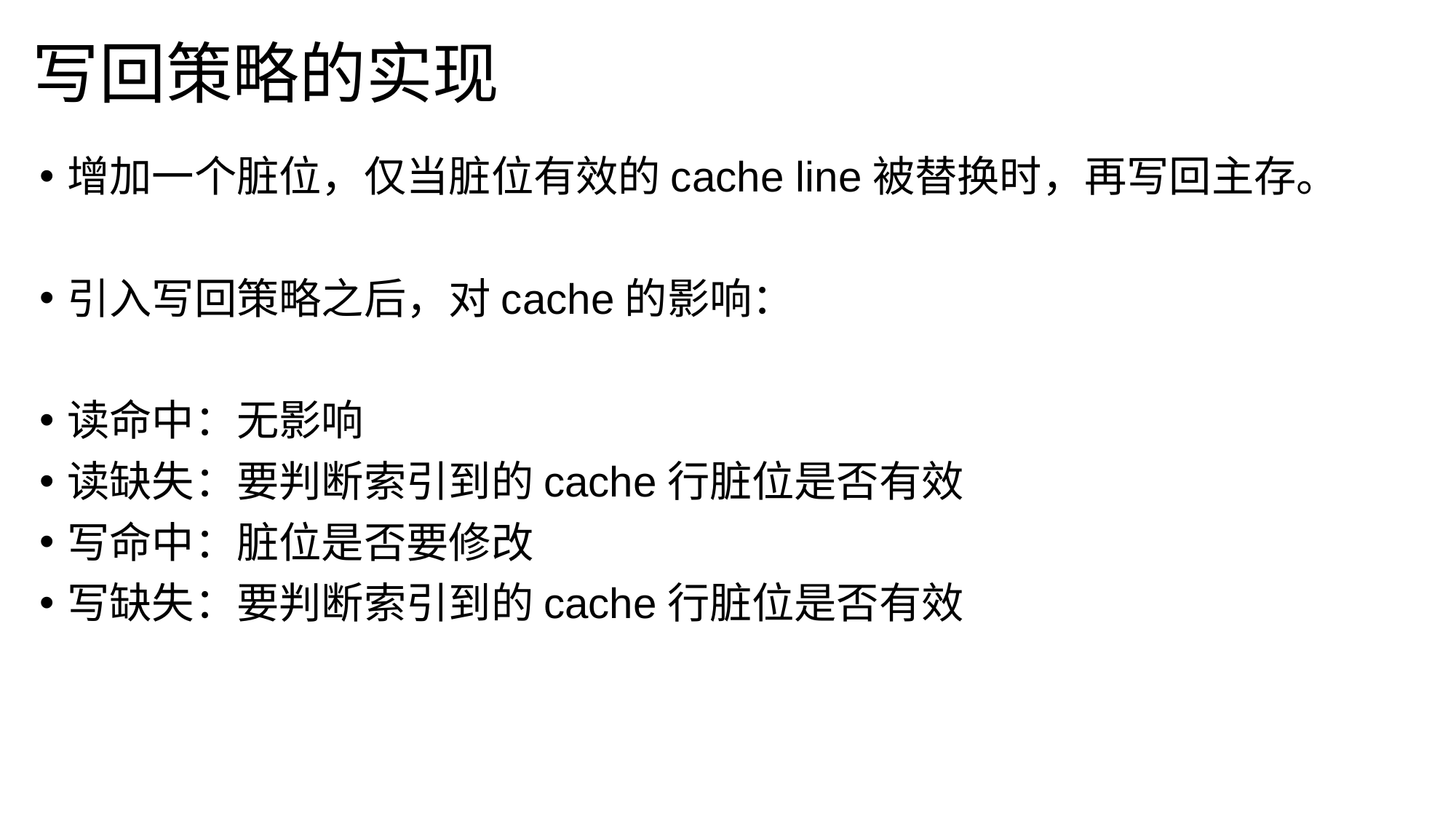

# 写回策略的实现
增加一个脏位，仅当脏位有效的cache line被替换时，再写回主存。

引入写回策略之后，对cache的影响：

读命中：无影响
读缺失：要判断索引到的cache行脏位是否有效
写命中：脏位是否要修改
写缺失：要判断索引到的cache行脏位是否有效